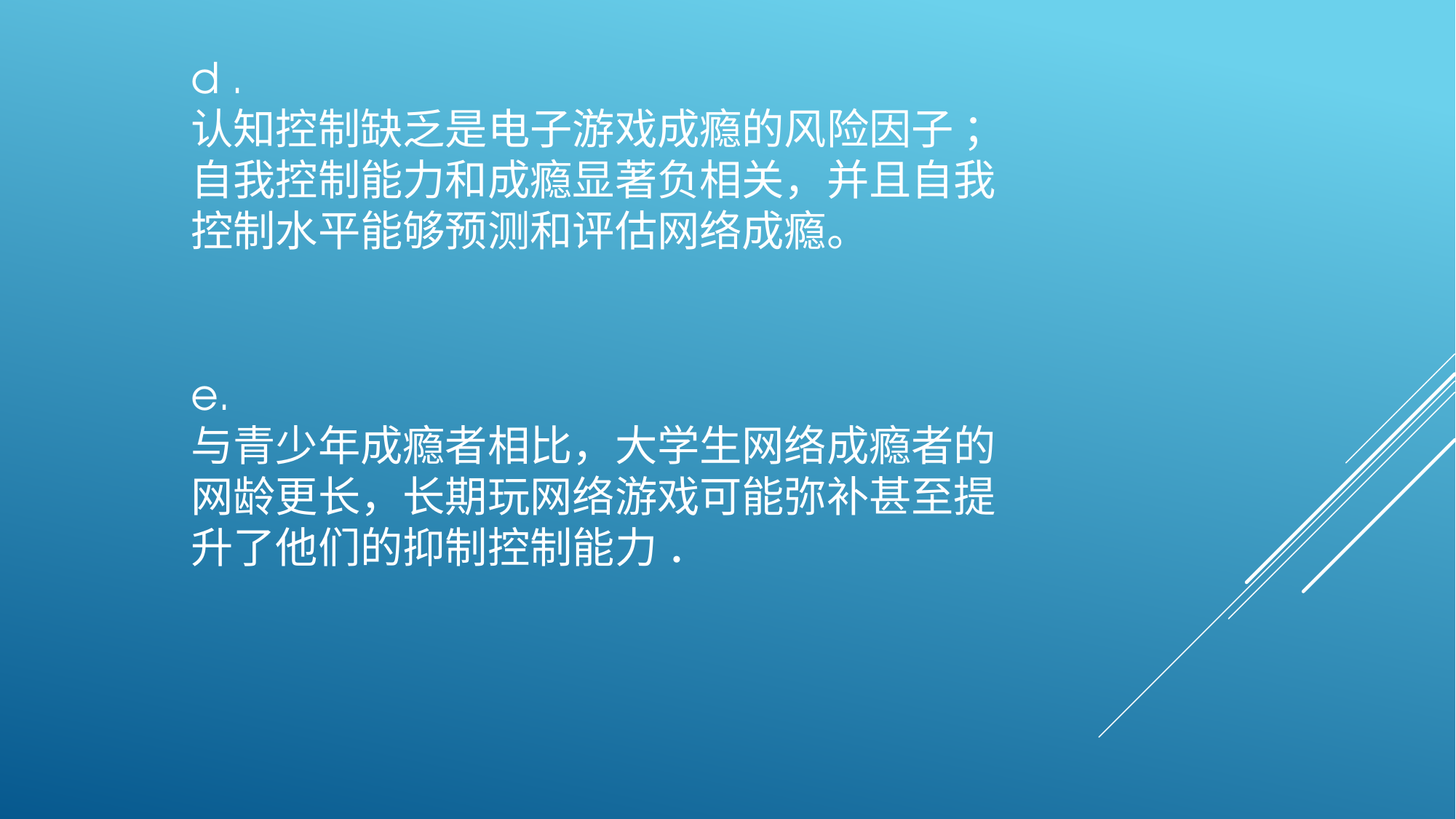

d .
认知控制缺乏是电子游戏成瘾的风险因子 ；自我控制能力和成瘾显著负相关，并且自我控制水平能够预测和评估网络成瘾。
e.
与青少年成瘾者相比，大学生网络成瘾者的网龄更长，长期玩网络游戏可能弥补甚至提升了他们的抑制控制能力 ．